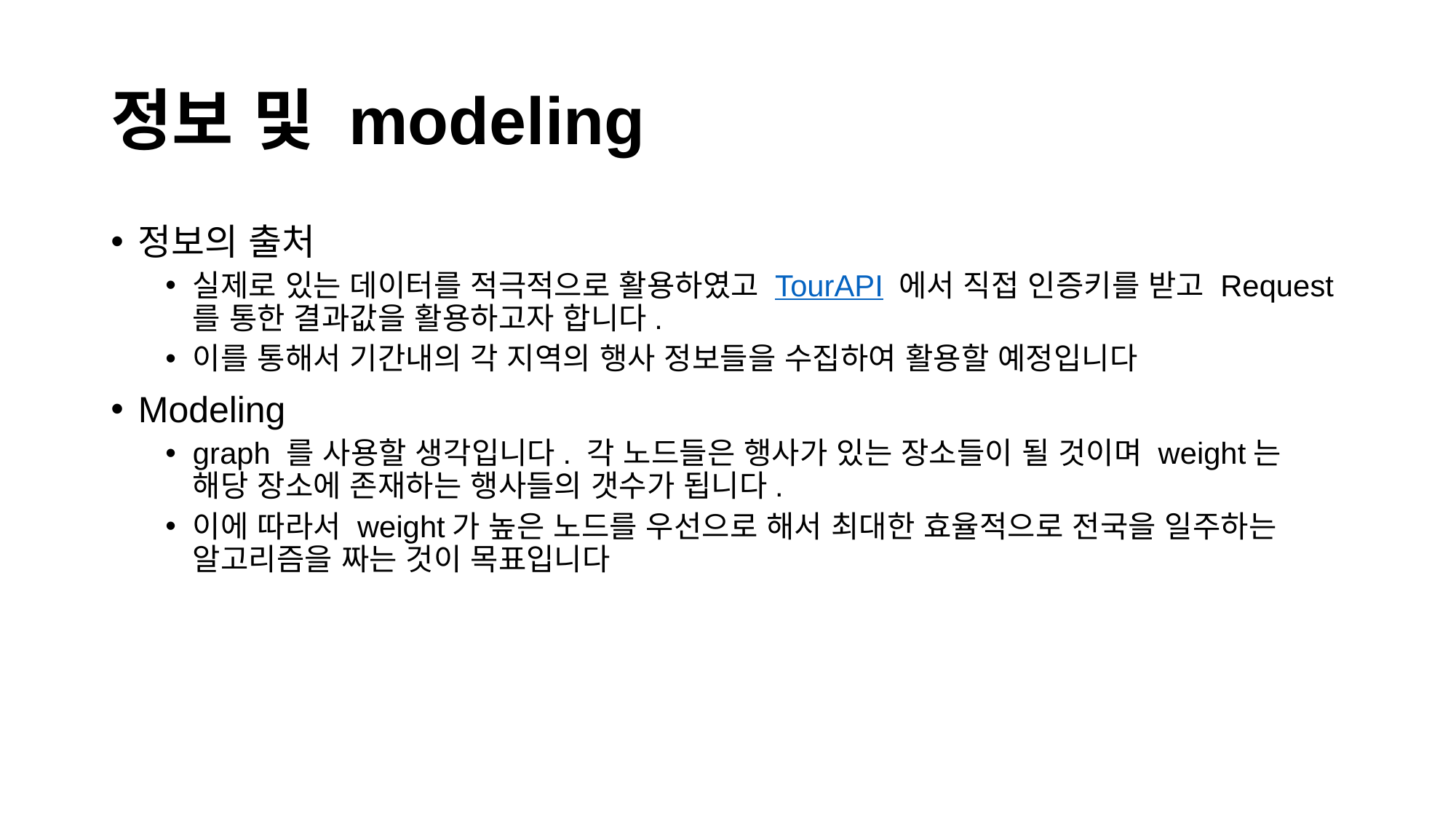

# 정보 및 modeling
정보의 출처
실제로 있는 데이터를 적극적으로 활용하였고 TourAPI 에서 직접 인증키를 받고 Request 를 통한 결과값을 활용하고자 합니다.
이를 통해서 기간내의 각 지역의 행사 정보들을 수집하여 활용할 예정입니다
Modeling
graph 를 사용할 생각입니다. 각 노드들은 행사가 있는 장소들이 될 것이며 weight는 해당 장소에 존재하는 행사들의 갯수가 됩니다.
이에 따라서 weight가 높은 노드를 우선으로 해서 최대한 효율적으로 전국을 일주하는 알고리즘을 짜는 것이 목표입니다